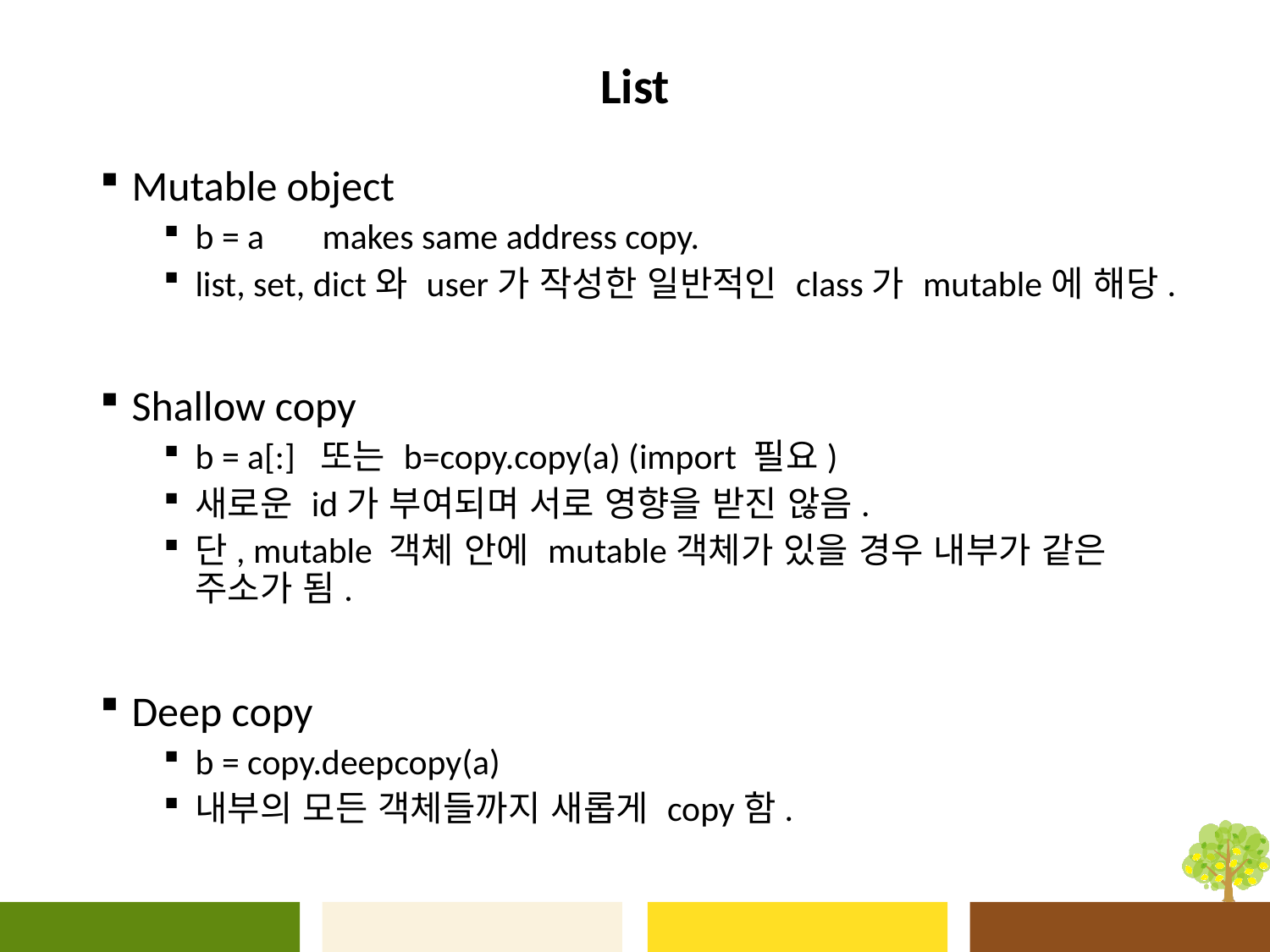

# List
Mutable object
b = a 	makes same address copy.
list, set, dict와 user가 작성한 일반적인 class가 mutable에 해당.

Shallow copy
b = a[:]  또는 b=copy.copy(a) (import 필요)
새로운 id가 부여되며 서로 영향을 받진 않음.
단, mutable 객체 안에 mutable객체가 있을 경우 내부가 같은 주소가 됨.

Deep copy
b = copy.deepcopy(a)
내부의 모든 객체들까지 새롭게 copy함.